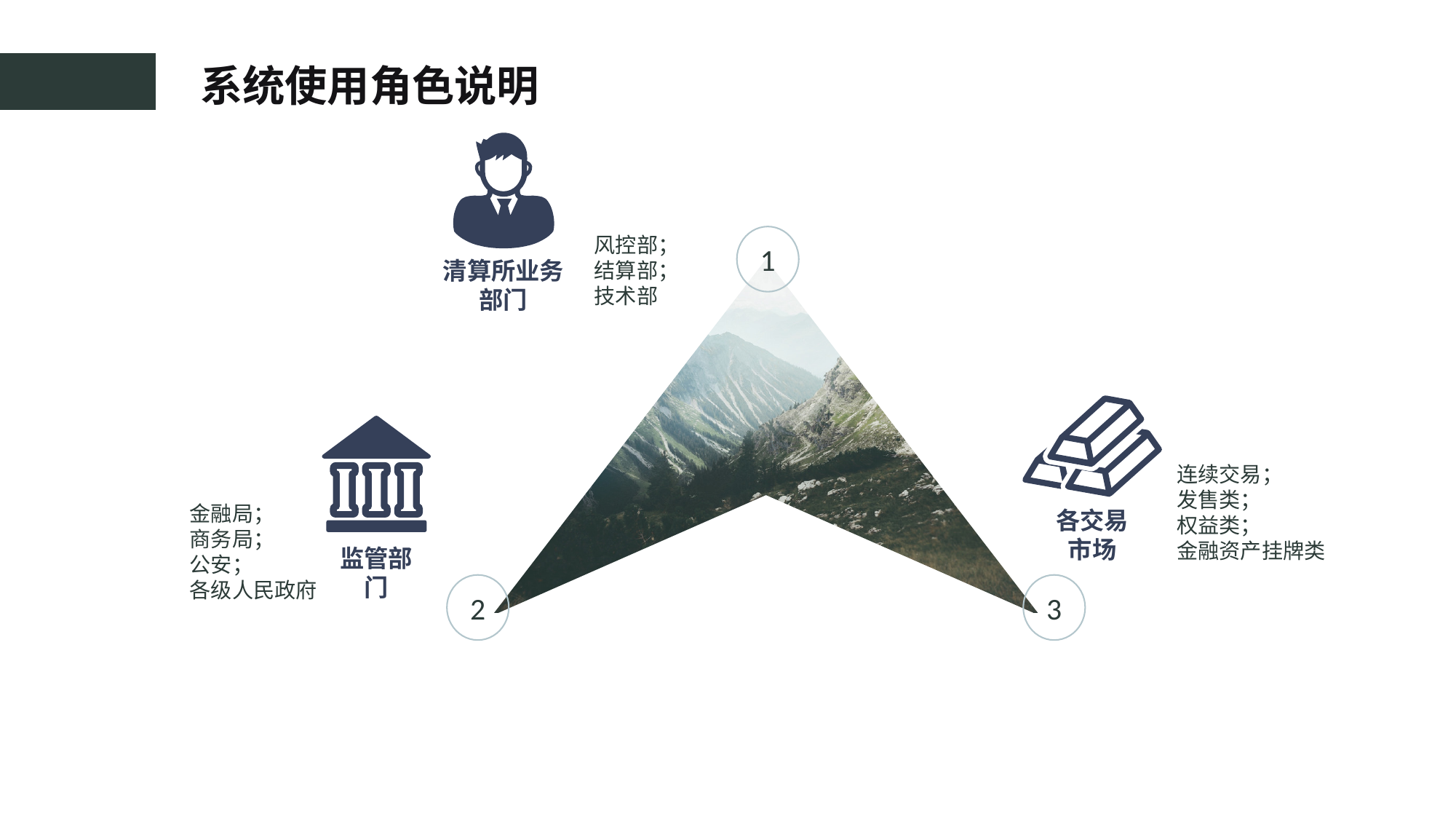

系统使用角色说明

清算所业务部门
风控部；
结算部；
技术部
1

各交易市场

监管部门
          连续交易；
          发售类；
          权益类；
          金融资产挂牌类
金融局；
商务局；
公安；
各级人民政府
2
3